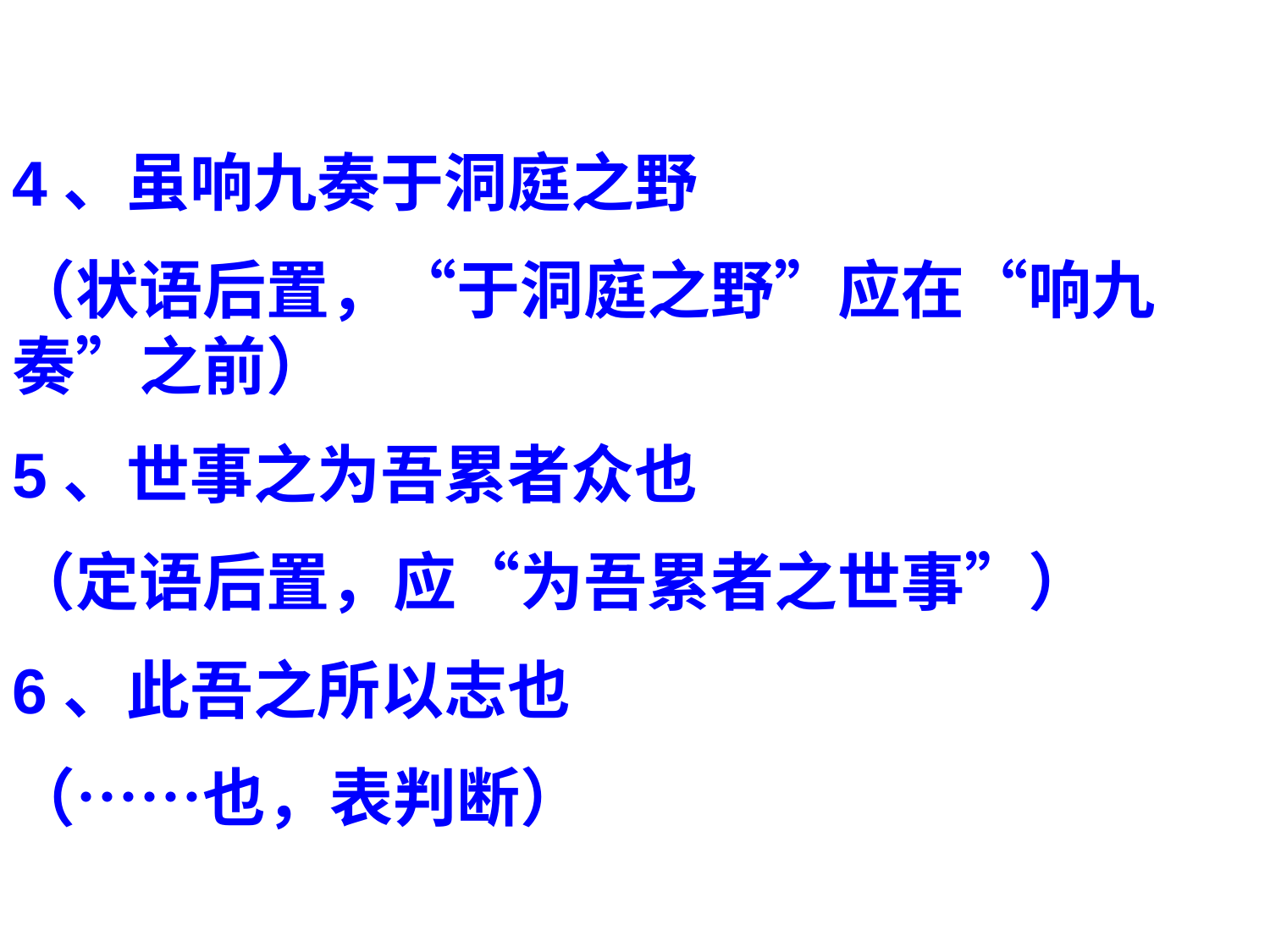

4、虽响九奏于洞庭之野
（状语后置，“于洞庭之野”应在“响九奏”之前）
5、世事之为吾累者众也
（定语后置，应“为吾累者之世事”）
6、此吾之所以志也
（……也，表判断）